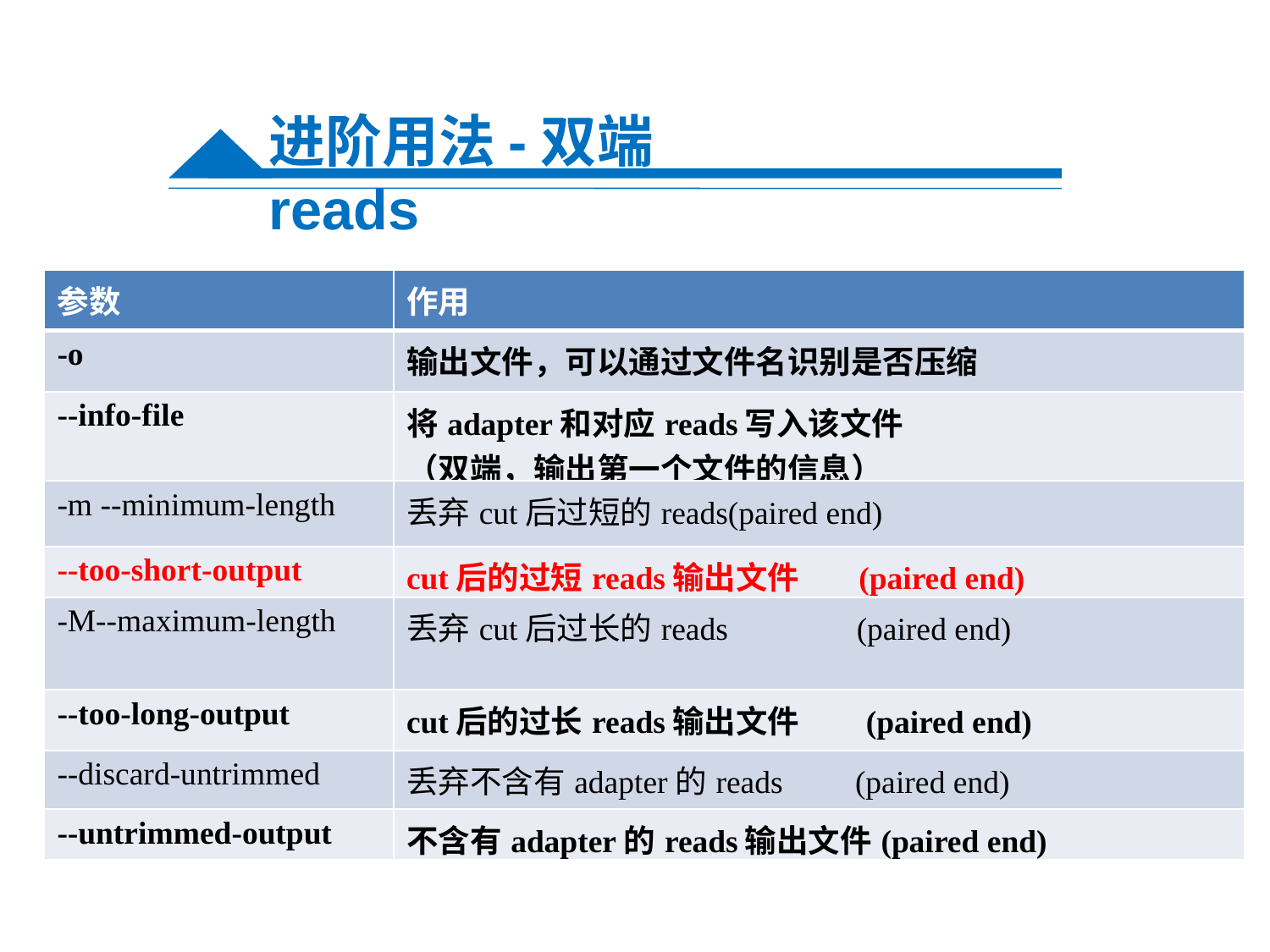

进阶用法-双端reads

| 参数 | 作用 |
| --- | --- |
| -o | 输出文件，可以通过文件名识别是否压缩 |
| --info-file | 将adapter和对应reads写入该文件 （双端，输出第一个文件的信息） |
| -m --minimum-length | 丢弃cut后过短的reads(paired end) |
| --too-short-output | cut后的过短reads输出文件 (paired end) |
| -M--maximum-length | 丢弃cut后过长的reads (paired end) |
| --too-long-output | cut后的过长reads输出文件 (paired end) |
| --discard-untrimmed | 丢弃不含有adapter的reads (paired end) |
| --untrimmed-output | 不含有adapter的reads输出文件(paired end) |